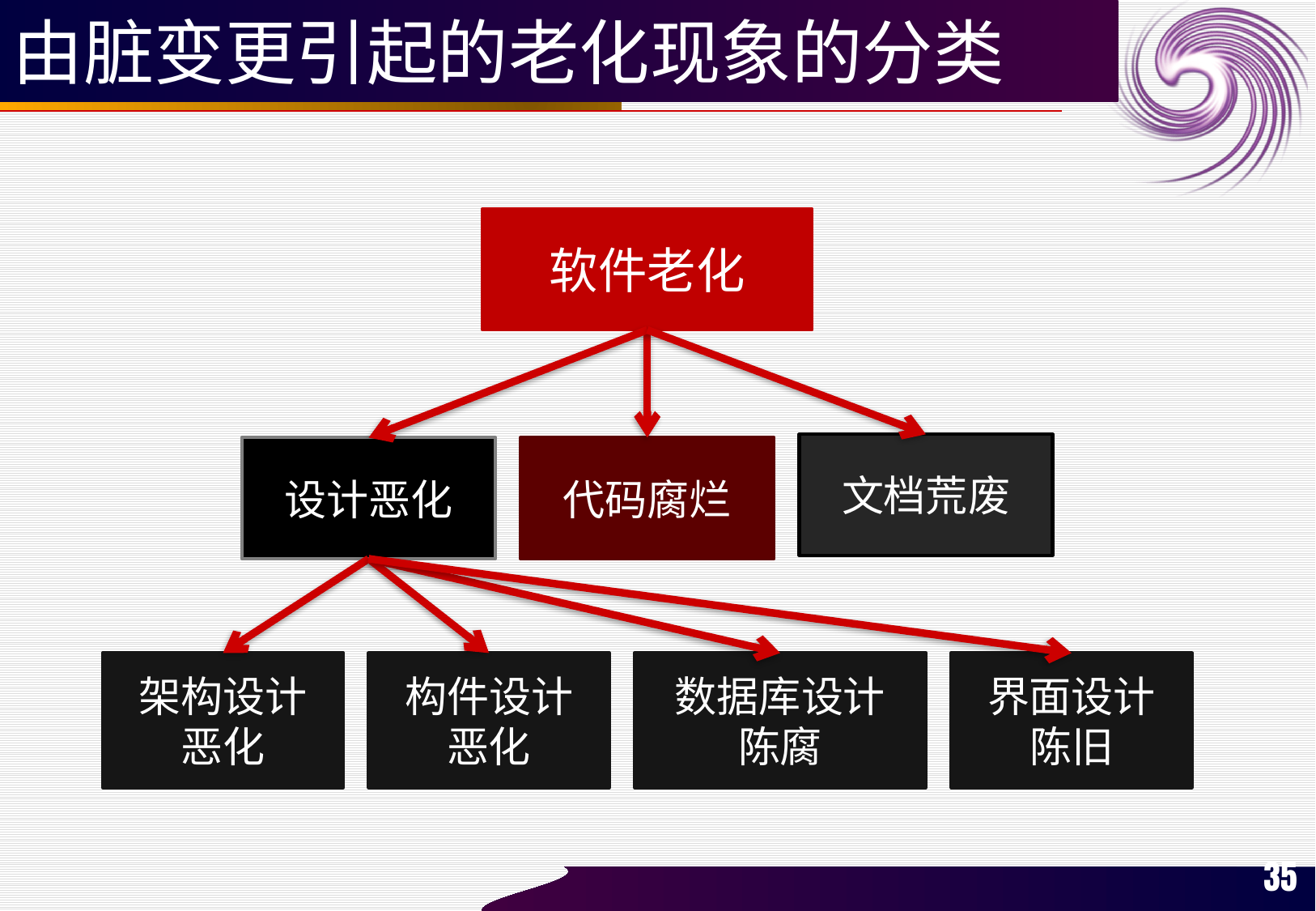

# 由脏变更引起的老化现象的分类
软件老化
文档荒废
设计恶化
代码腐烂
架构设计
恶化
构件设计
恶化
数据库设计
陈腐
界面设计
陈旧
35